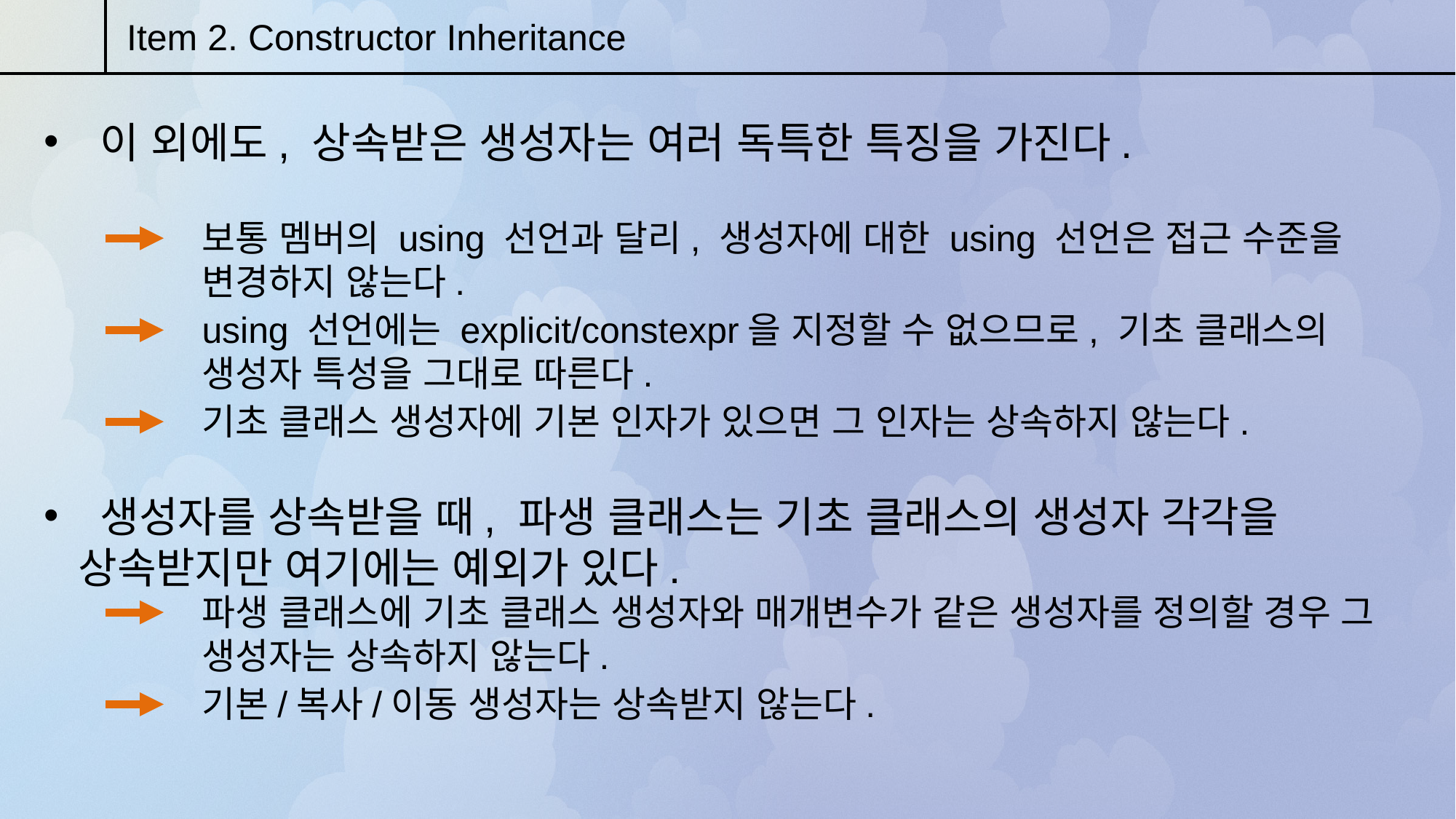

Item 2. Constructor Inheritance
 이 외에도, 상속받은 생성자는 여러 독특한 특징을 가진다.
보통 멤버의 using 선언과 달리, 생성자에 대한 using 선언은 접근 수준을 변경하지 않는다.
using 선언에는 explicit/constexpr을 지정할 수 없으므로, 기초 클래스의 생성자 특성을 그대로 따른다.
기초 클래스 생성자에 기본 인자가 있으면 그 인자는 상속하지 않는다.
 생성자를 상속받을 때, 파생 클래스는 기초 클래스의 생성자 각각을 상속받지만 여기에는 예외가 있다.
파생 클래스에 기초 클래스 생성자와 매개변수가 같은 생성자를 정의할 경우 그 생성자는 상속하지 않는다.
기본/복사/이동 생성자는 상속받지 않는다.